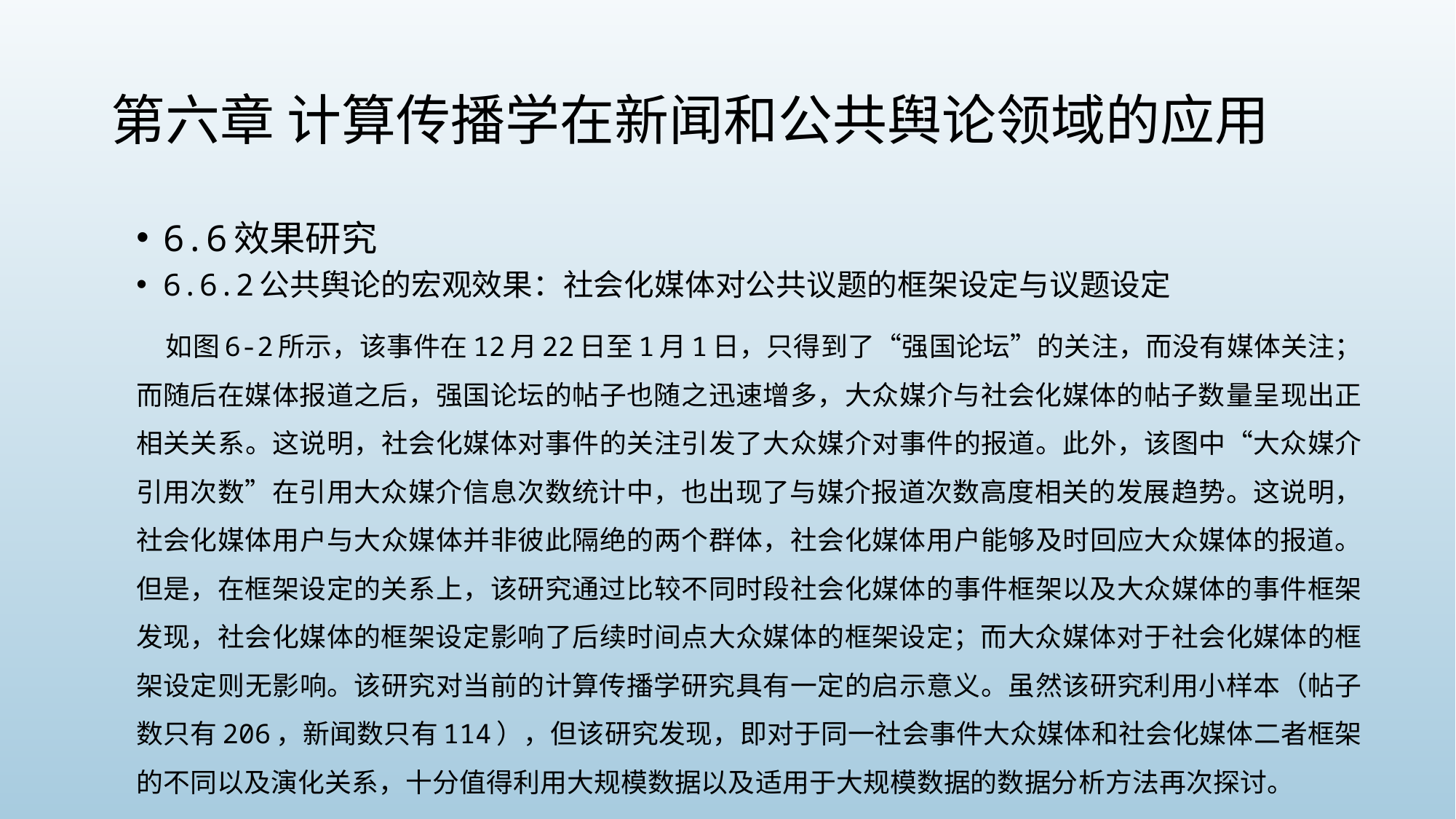

# 第六章 计算传播学在新闻和公共舆论领域的应用
6.6效果研究
6.6.2公共舆论的宏观效果：社会化媒体对公共议题的框架设定与议题设定
    如图6-2所示，该事件在12月22日至1月1日，只得到了“强国论坛”的关注，而没有媒体关注；而随后在媒体报道之后，强国论坛的帖子也随之迅速增多，大众媒介与社会化媒体的帖子数量呈现出正相关关系。这说明，社会化媒体对事件的关注引发了大众媒介对事件的报道。此外，该图中“大众媒介引用次数”在引用大众媒介信息次数统计中，也出现了与媒介报道次数高度相关的发展趋势。这说明，社会化媒体用户与大众媒体并非彼此隔绝的两个群体，社会化媒体用户能够及时回应大众媒体的报道。但是，在框架设定的关系上，该研究通过比较不同时段社会化媒体的事件框架以及大众媒体的事件框架发现，社会化媒体的框架设定影响了后续时间点大众媒体的框架设定；而大众媒体对于社会化媒体的框架设定则无影响。该研究对当前的计算传播学研究具有一定的启示意义。虽然该研究利用小样本（帖子数只有206，新闻数只有114），但该研究发现，即对于同一社会事件大众媒体和社会化媒体二者框架的不同以及演化关系，十分值得利用大规模数据以及适用于大规模数据的数据分析方法再次探讨。